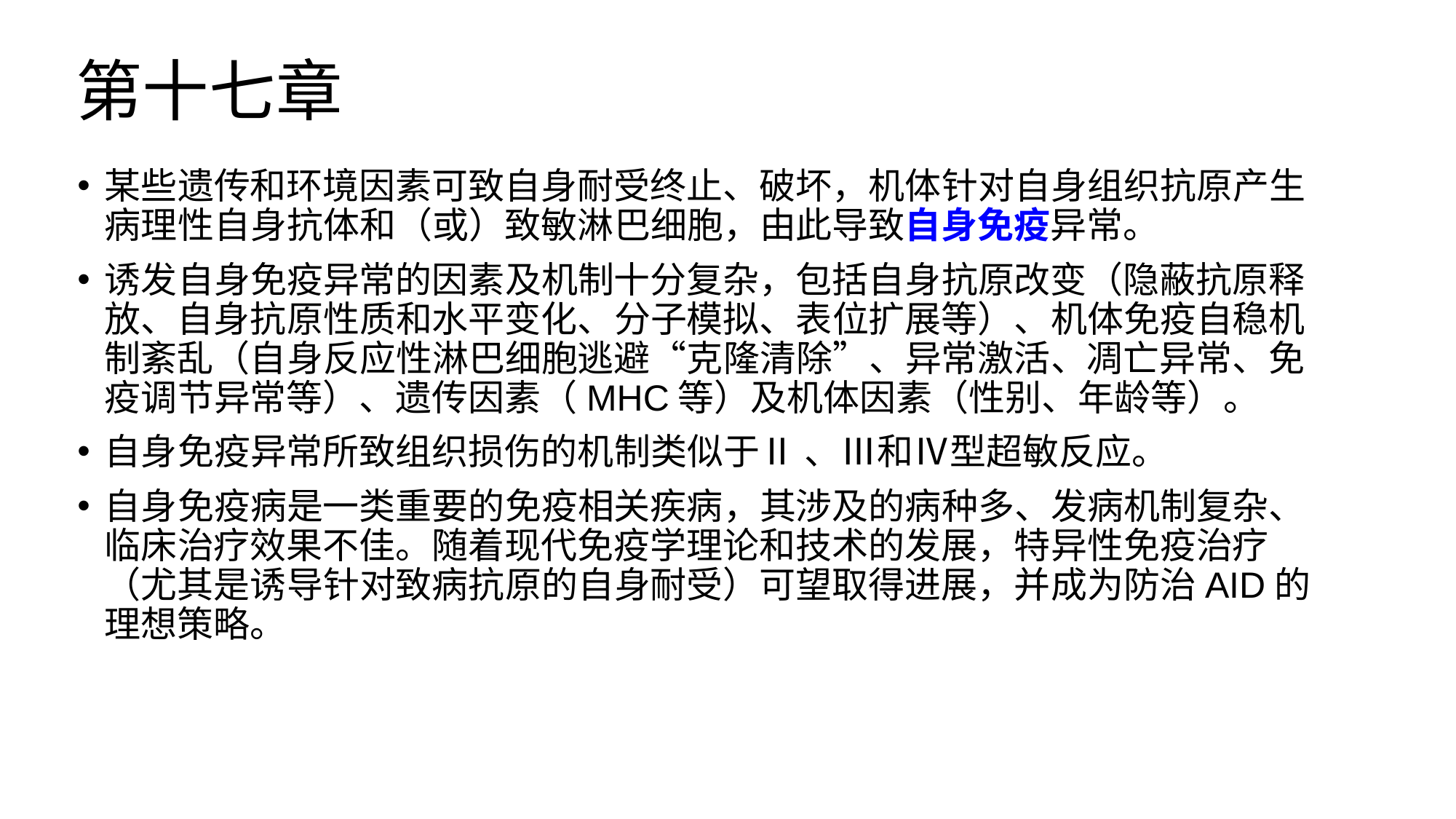

# 第十七章
某些遗传和环境因素可致自身耐受终止、破坏，机体针对自身组织抗原产生病理性自身抗体和（或）致敏淋巴细胞，由此导致自身免疫异常。
诱发自身免疫异常的因素及机制十分复杂，包括自身抗原改变（隐蔽抗原释放、自身抗原性质和水平变化、分子模拟、表位扩展等）、机体免疫自稳机制紊乱（自身反应性淋巴细胞逃避“克隆清除”、异常激活、凋亡异常、免疫调节异常等）、遗传因素（MHC等）及机体因素（性别、年龄等）。
自身免疫异常所致组织损伤的机制类似于Ⅱ 、Ⅲ和Ⅳ型超敏反应。
自身免疫病是一类重要的免疫相关疾病，其涉及的病种多、发病机制复杂、临床治疗效果不佳。随着现代免疫学理论和技术的发展，特异性免疫治疗（尤其是诱导针对致病抗原的自身耐受）可望取得进展，并成为防治AID的理想策略。